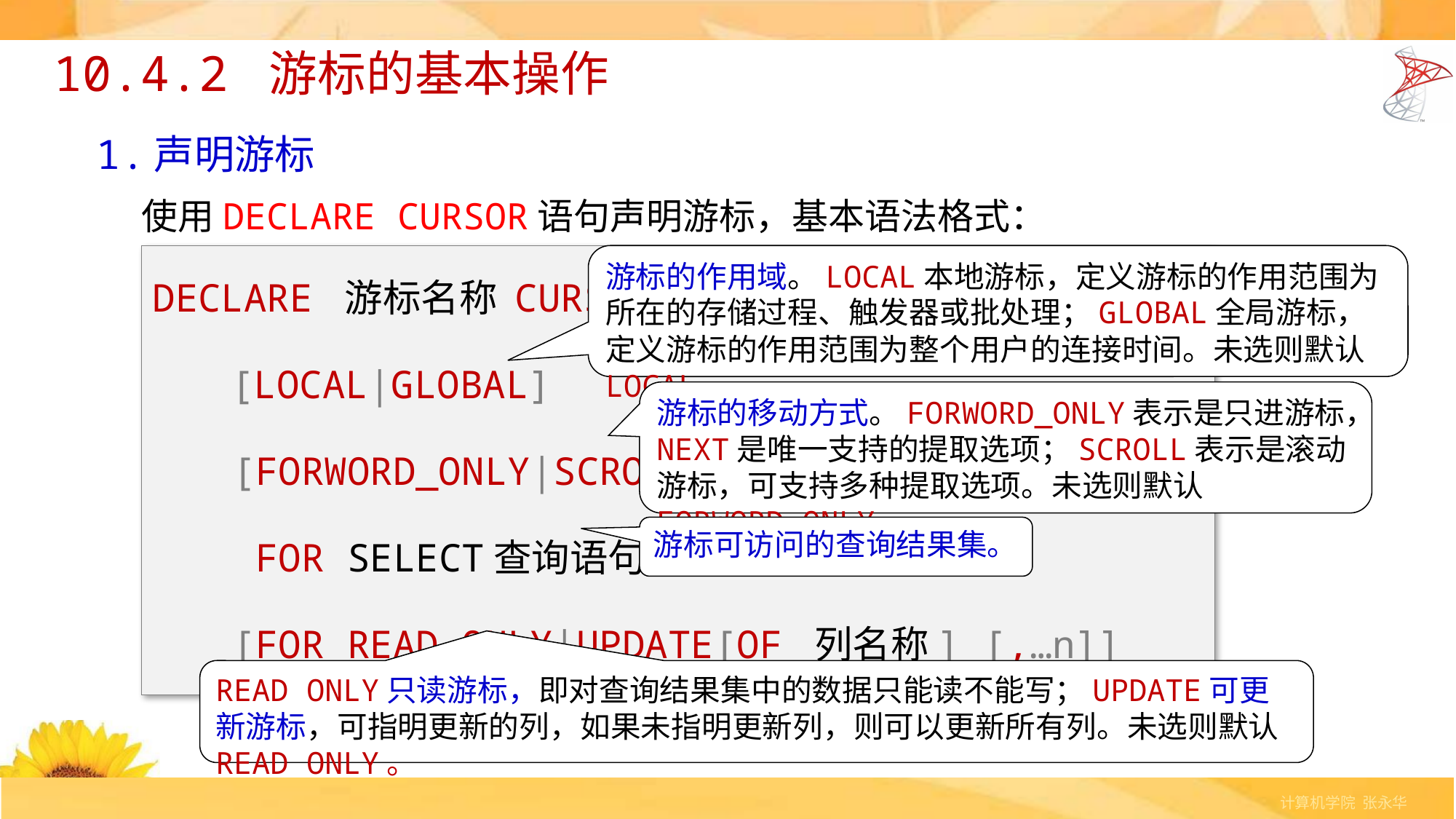

10.4.2 游标的基本操作
1.声明游标
使用DECLARE CURSOR语句声明游标，基本语法格式：
DECLARE 游标名称 CURSOR
 [LOCAL|GLOBAL]
 [FORWORD_ONLY|SCROLL]
  FOR SELECT查询语句
 [FOR READ ONLY|UPDATE[OF 列名称] [,…n]]
游标的作用域。LOCAL本地游标，定义游标的作用范围为所在的存储过程、触发器或批处理；GLOBAL全局游标，定义游标的作用范围为整个用户的连接时间。未选则默认LOCAL。

游标的移动方式。FORWORD_ONLY表示是只进游标，NEXT是唯一支持的提取选项；SCROLL表示是滚动游标，可支持多种提取选项。未选则默认FORWORD_ONLY。
游标可访问的查询结果集。
READ ONLY只读游标，即对查询结果集中的数据只能读不能写；UPDATE可更新游标，可指明更新的列，如果未指明更新列，则可以更新所有列。未选则默认READ ONLY。